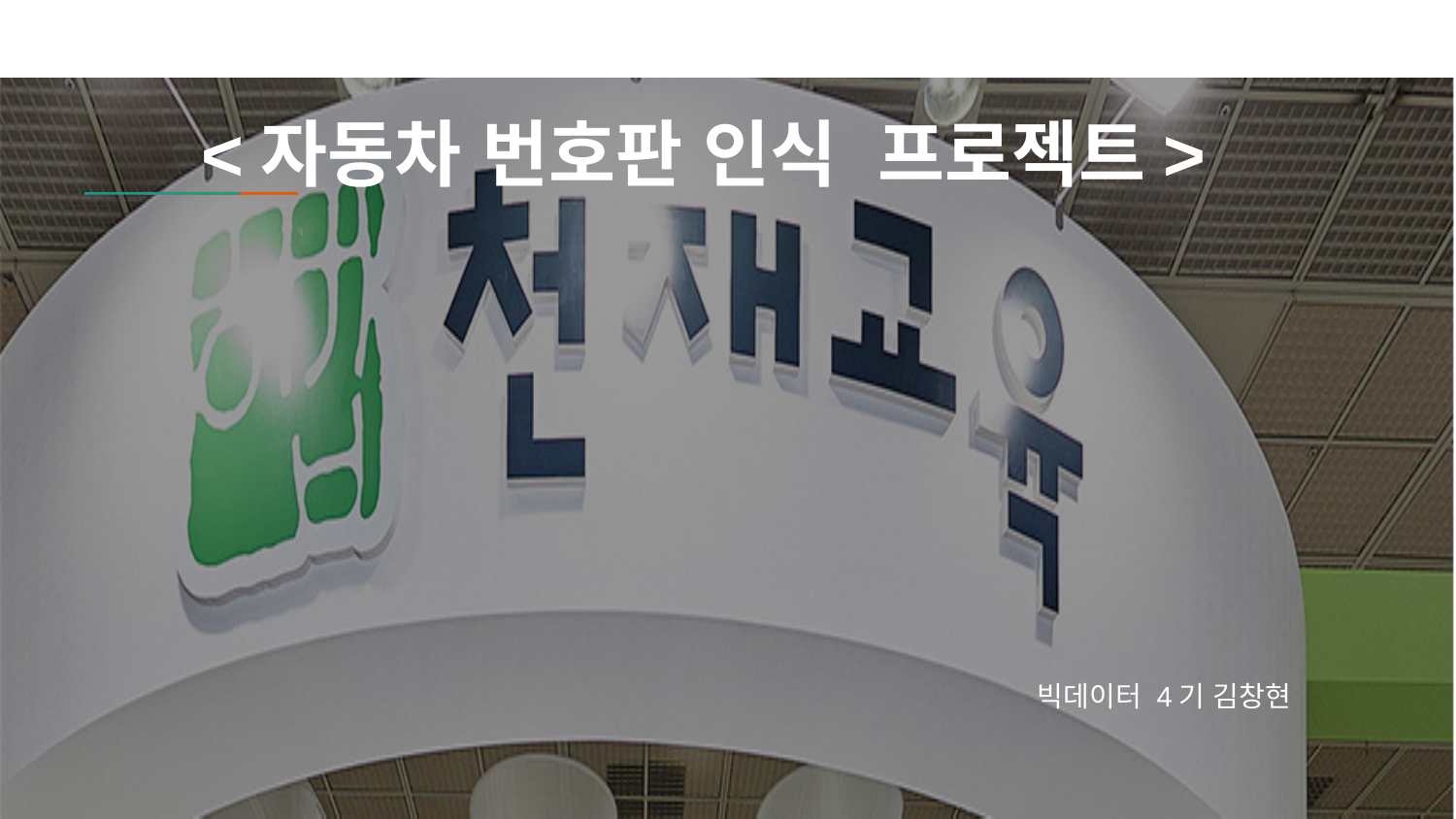

# <자동차 번호판 인식  프로젝트>

빅데이터 4기 김창현